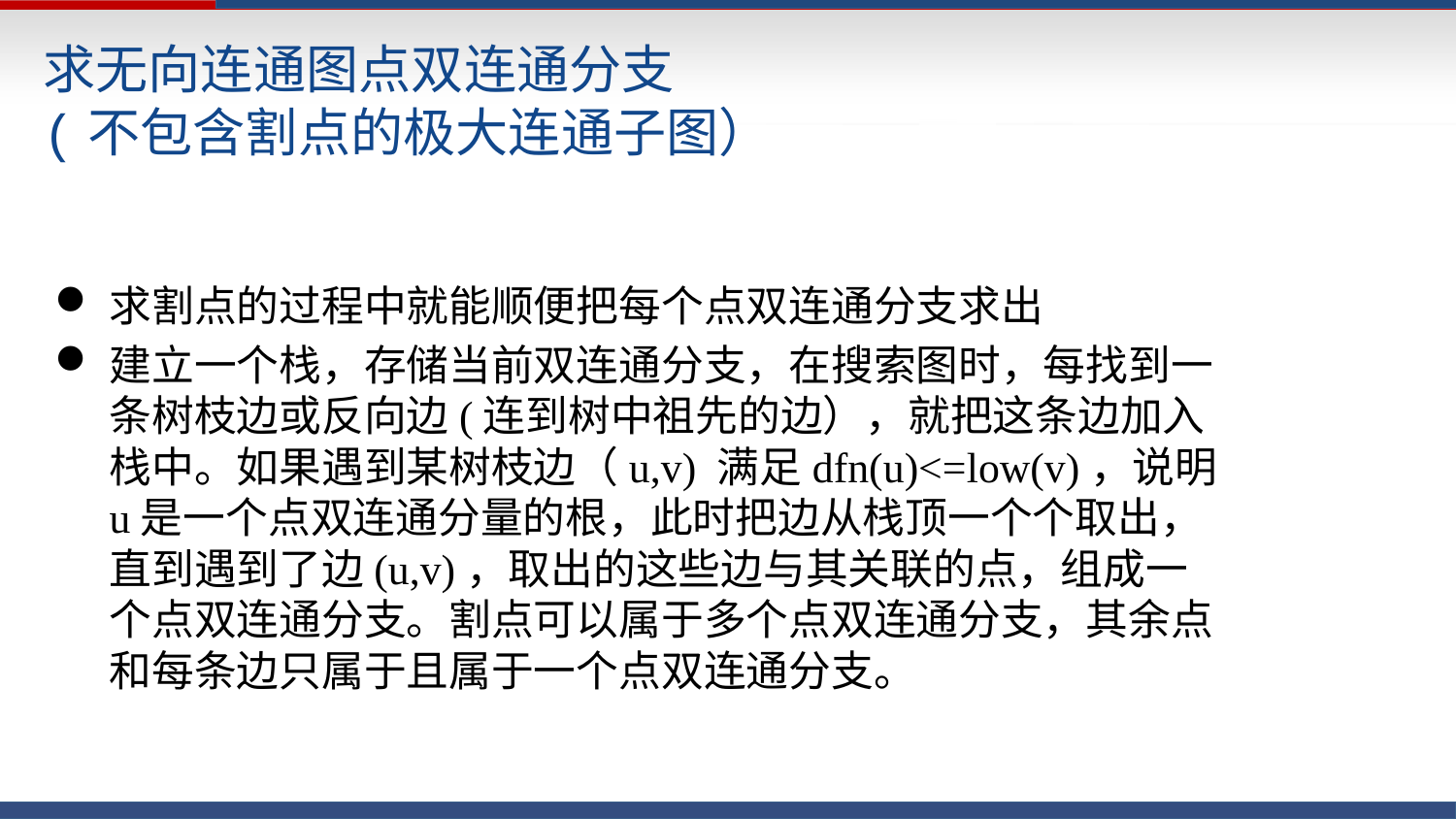

求无向连通图点双连通分支
(不包含割点的极大连通子图）
求割点的过程中就能顺便把每个点双连通分支求出
建立一个栈，存储当前双连通分支，在搜索图时，每找到一条树枝边或反向边(连到树中祖先的边），就把这条边加入栈中。如果遇到某树枝边（u,v) 满足dfn(u)<=low(v)，说明u是一个点双连通分量的根，此时把边从栈顶一个个取出，直到遇到了边(u,v)，取出的这些边与其关联的点，组成一个点双连通分支。割点可以属于多个点双连通分支，其余点和每条边只属于且属于一个点双连通分支。